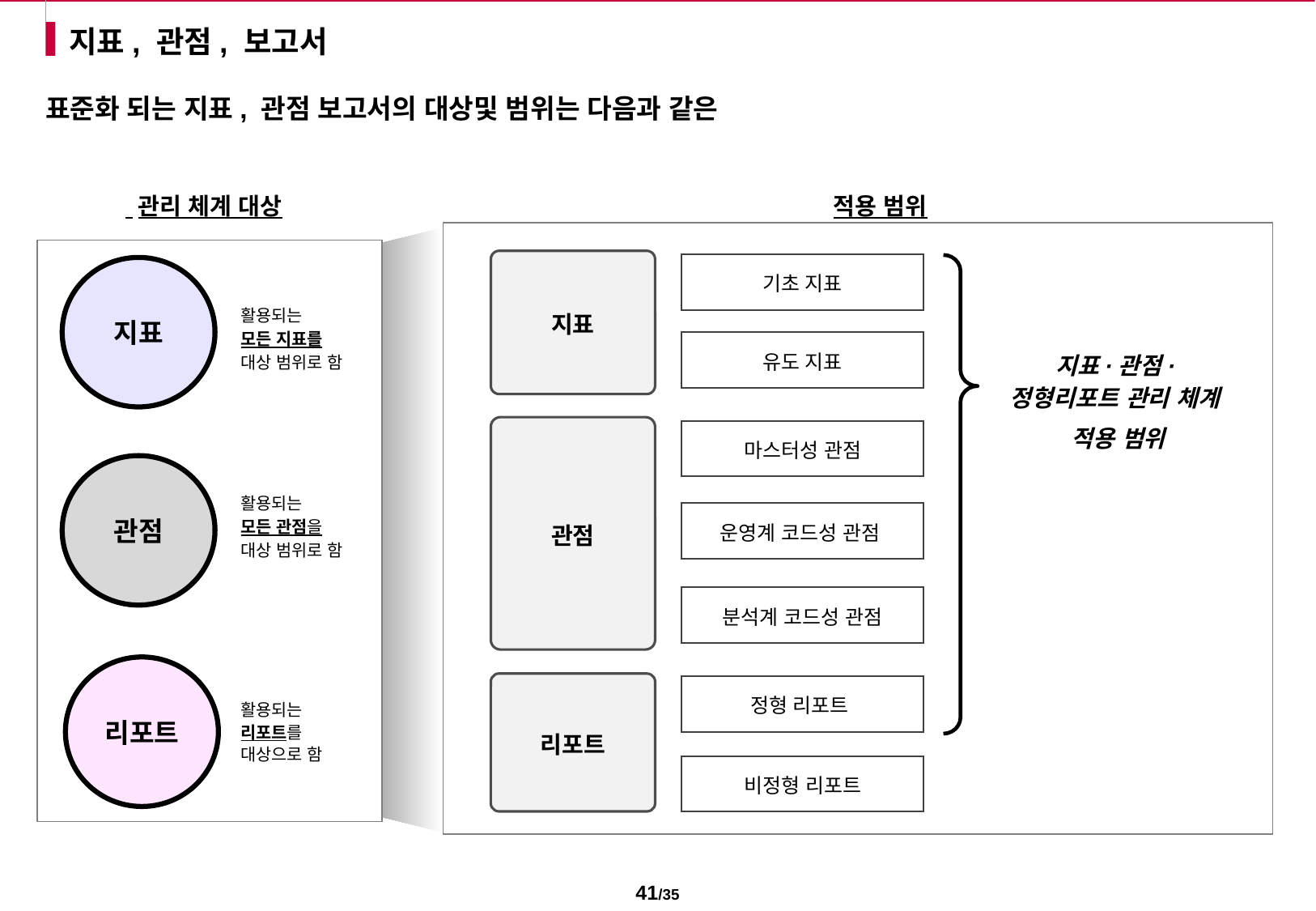

# 지표, 관점, 보고서
표준화 되는 지표, 관점 보고서의 대상및 범위는 다음과 같은
 관리 체계 대상
적용 범위

지표
기초 지표

지표
활용되는
모든 지표를 대상 범위로 함
유도 지표
지표·관점·정형리포트 관리 체계
적용 범위
관점
마스터성 관점
관점
활용되는
모든 관점을 대상 범위로 함

운영계 코드성 관점
분석계 코드성 관점
정형
리포트
리포트
정형 리포트
활용되는 리포트를 대상으로 함
리포트
비정형 리포트